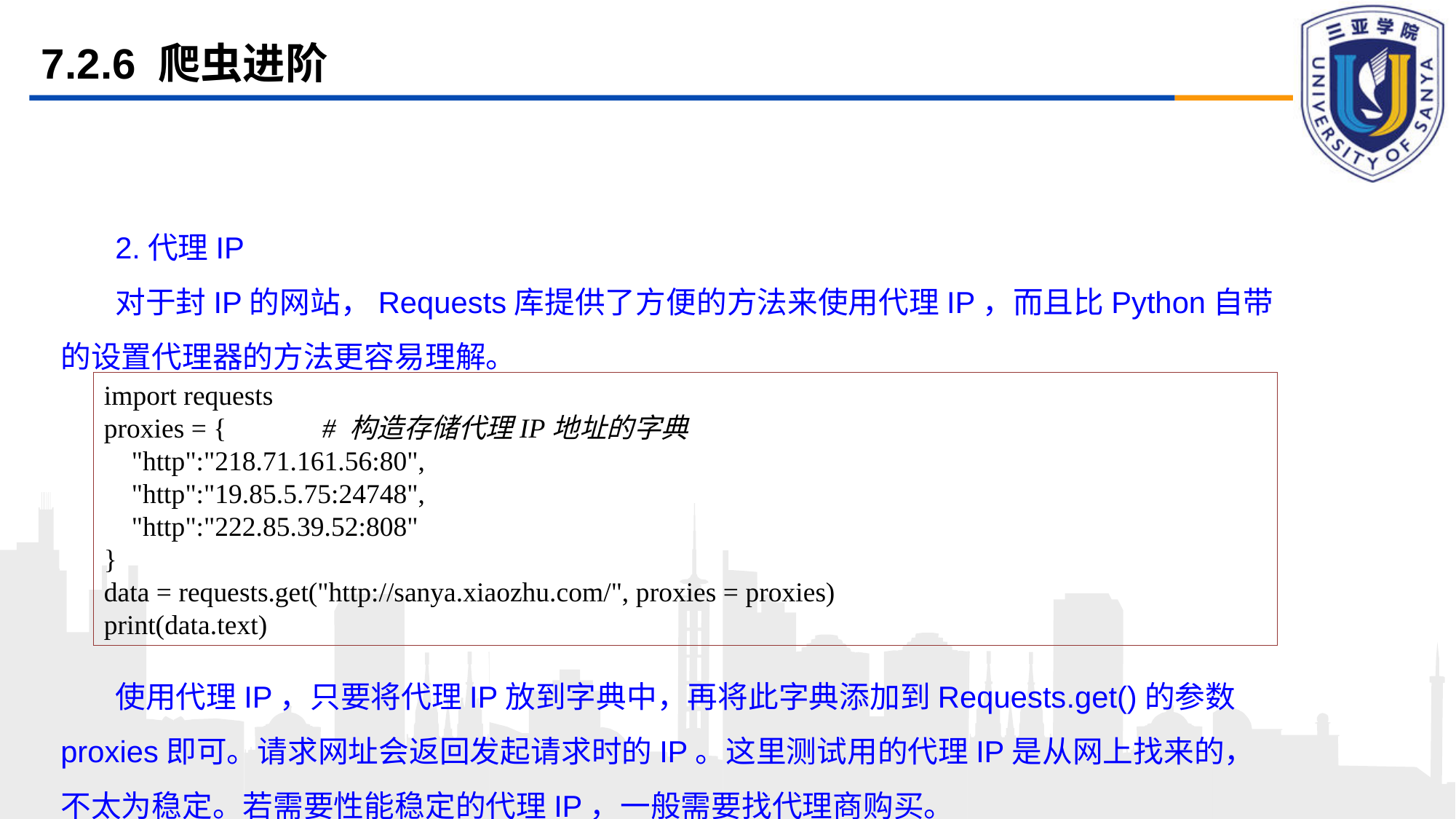

# 7.2.6 爬虫进阶
2.代理IP
对于封IP的网站，Requests库提供了方便的方法来使用代理IP，而且比Python自带的设置代理器的方法更容易理解。
import requests
proxies = {	# 构造存储代理IP地址的字典
    "http":"218.71.161.56:80",
    "http":"19.85.5.75:24748",
    "http":"222.85.39.52:808"
}
data = requests.get("http://sanya.xiaozhu.com/", proxies = proxies)
print(data.text)
使用代理IP，只要将代理IP放到字典中，再将此字典添加到Requests.get()的参数proxies即可。请求网址会返回发起请求时的IP。这里测试用的代理IP是从网上找来的，不太为稳定。若需要性能稳定的代理IP，一般需要找代理商购买。